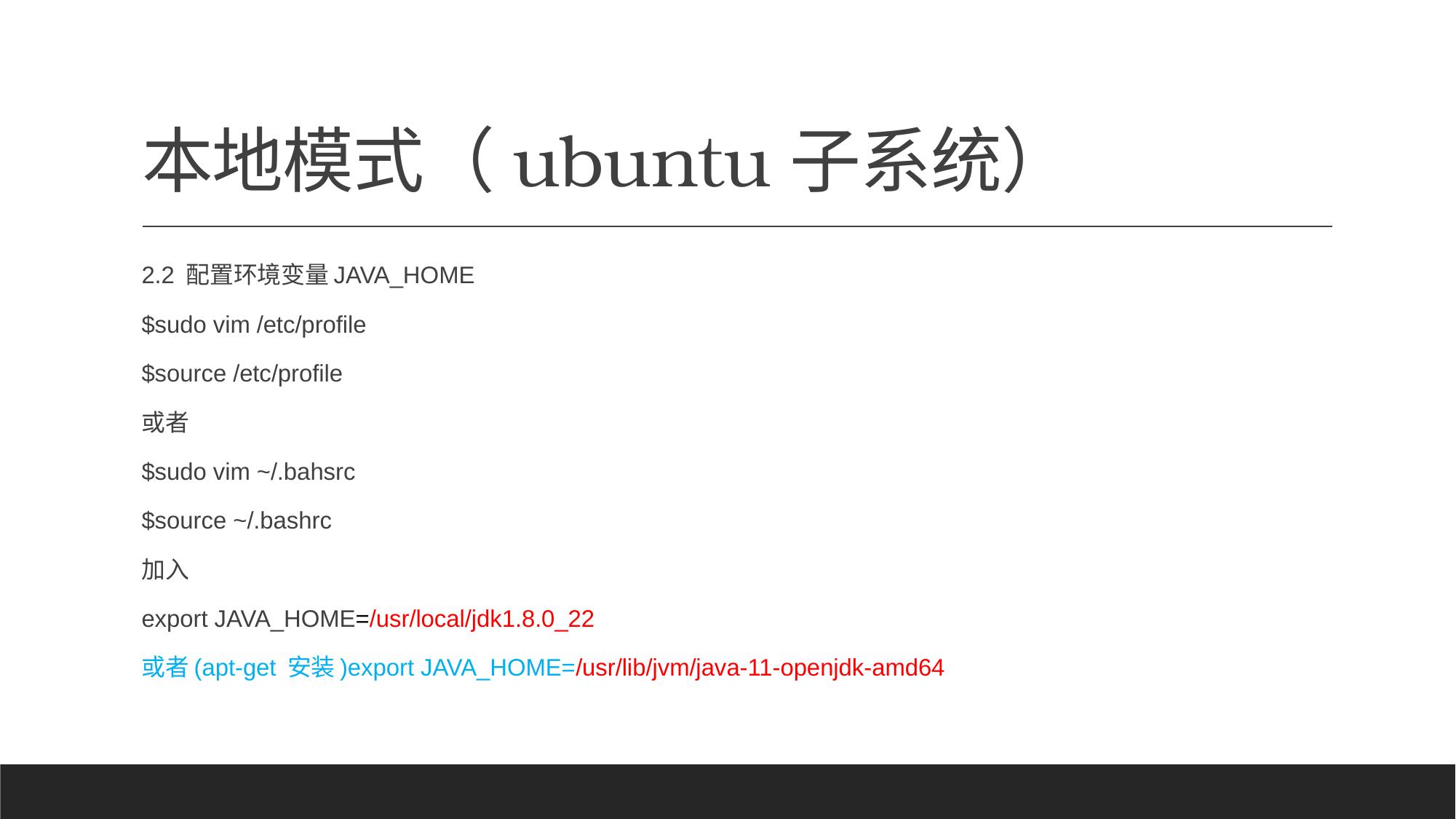

# 本地模式（ubuntu子系统）
2.2 配置环境变量JAVA_HOME
$sudo vim /etc/profile
$source /etc/profile
或者
$sudo vim ~/.bahsrc
$source ~/.bashrc
加入
export JAVA_HOME=/usr/local/jdk1.8.0_22
或者(apt-get 安装)export JAVA_HOME=/usr/lib/jvm/java-11-openjdk-amd64